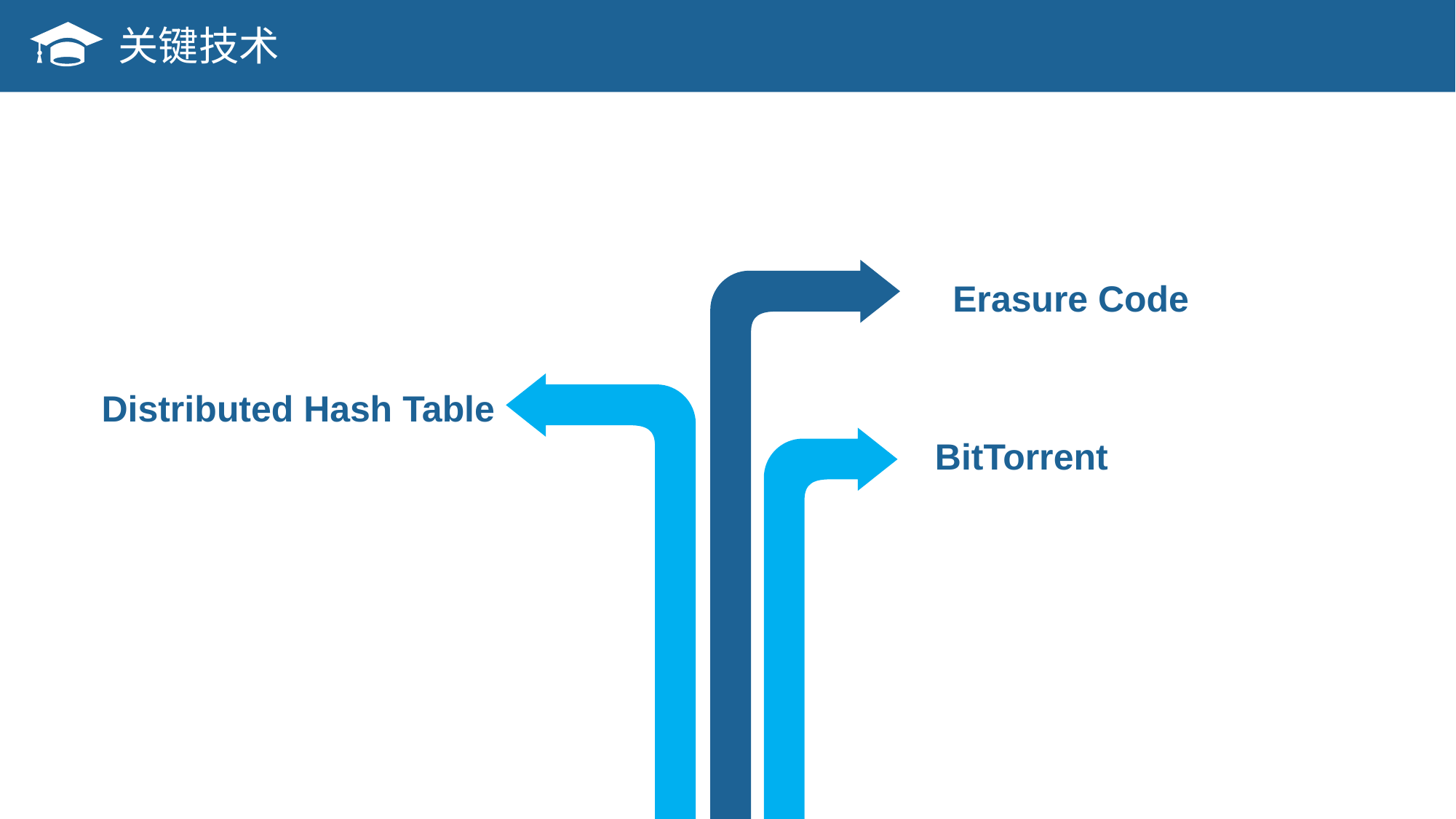

关键技术

Erasure Code

Distributed Hash Table

BitTorrent